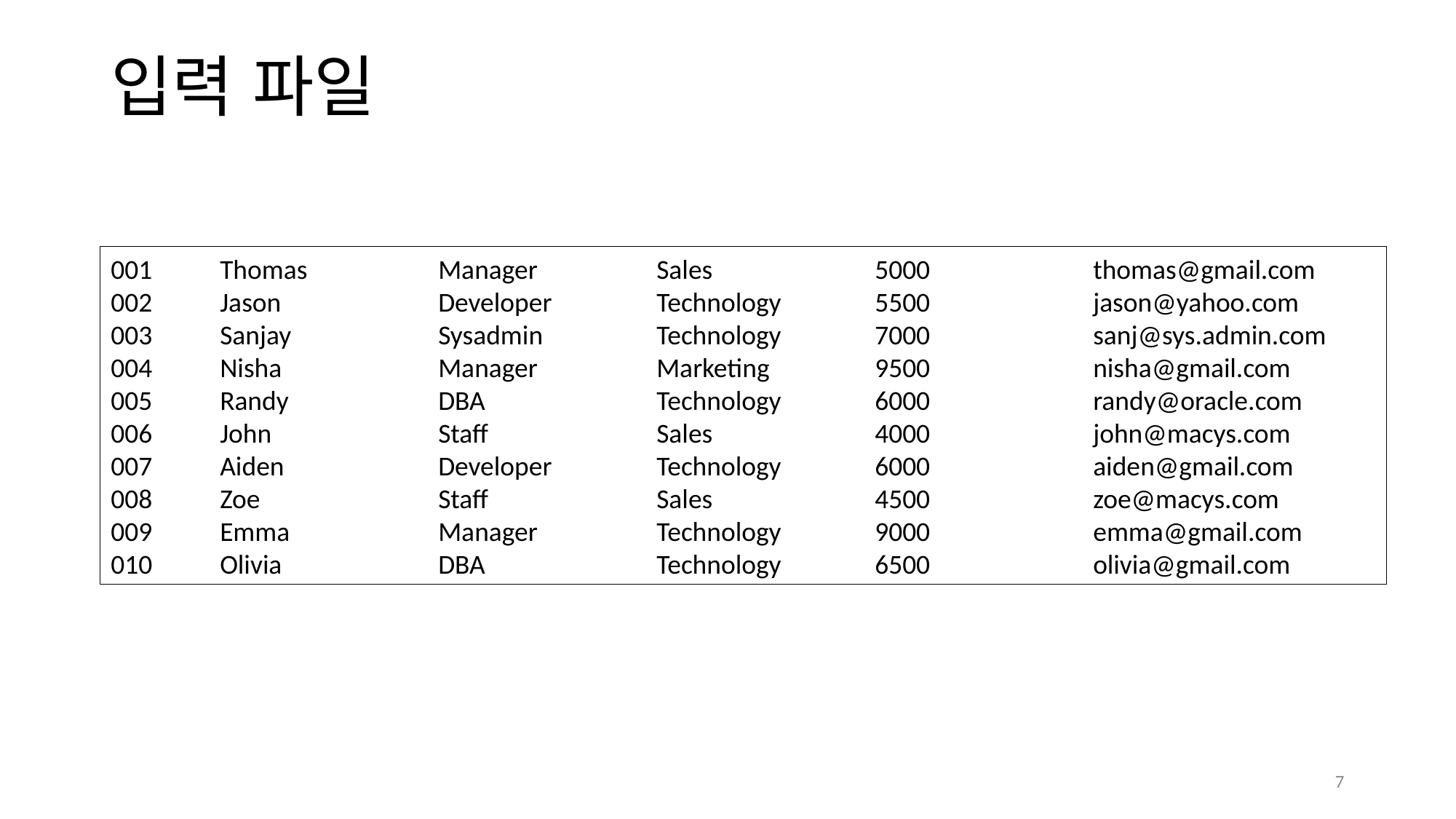

# 입력 파일

001	Thomas		Manager		Sales		5000		thomas@gmail.com
002	Jason		Developer	Technology	5500		jason@yahoo.com
003	Sanjay		Sysadmin		Technology	7000		sanj@sys.admin.com
004	Nisha		Manager		Marketing	9500		nisha@gmail.com
005	Randy		DBA		Technology	6000		randy@oracle.com
006	John		Staff		Sales		4000		john@macys.com
007	Aiden		Developer	Technology	6000		aiden@gmail.com
008	Zoe		Staff		Sales		4500		zoe@macys.com
009	Emma		Manager		Technology	9000		emma@gmail.com
010	Olivia		DBA		Technology	6500		olivia@gmail.com
7